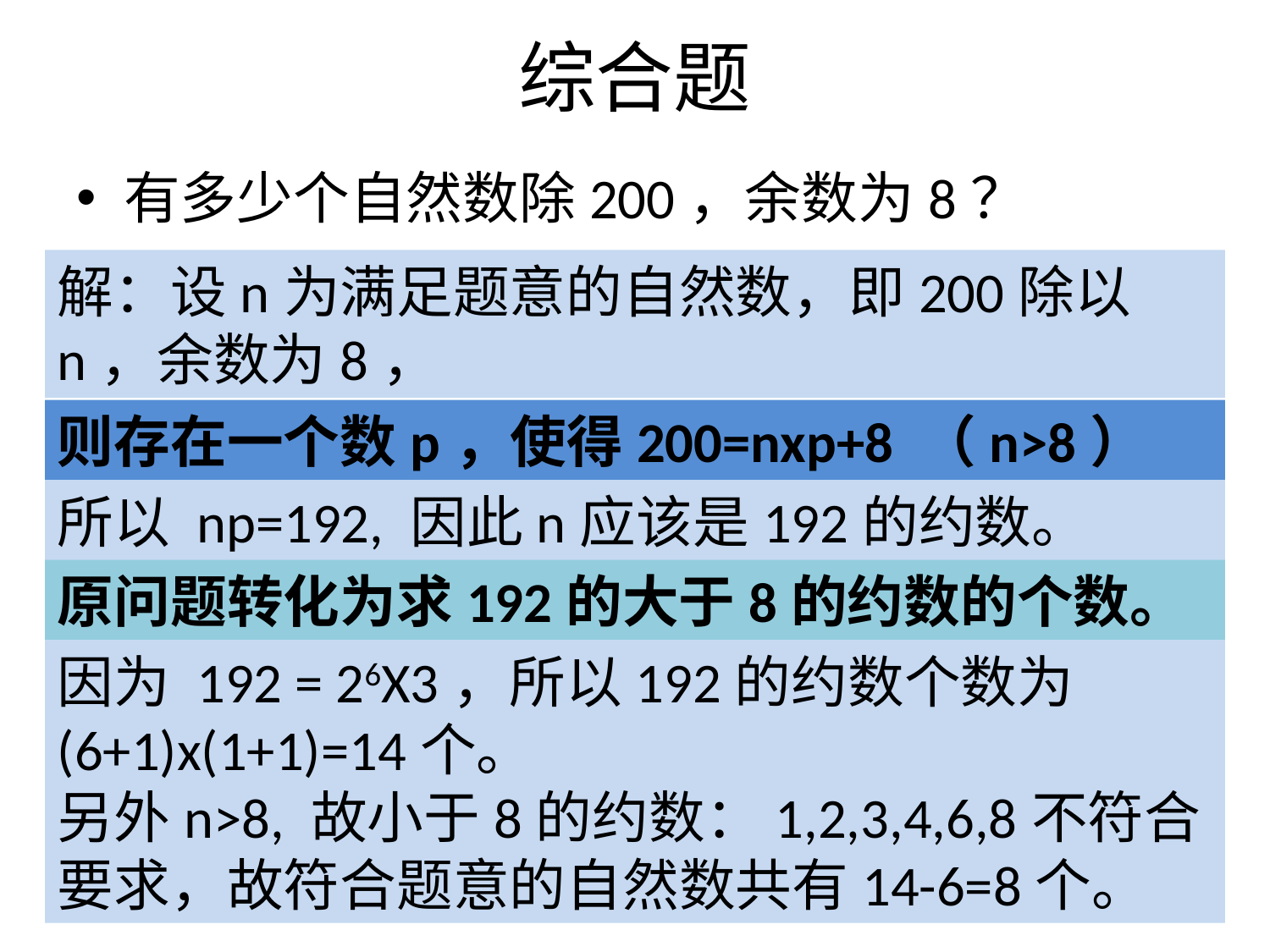

# 综合题
有多少个自然数除200，余数为8？
解：设n为满足题意的自然数，即200除以n，余数为8，
则存在一个数p，使得200=nxp+8 （n>8）
所以 np=192, 因此n应该是192的约数。
原问题转化为求192的大于8的约数的个数。
因为 192 = 26X3，所以192的约数个数为(6+1)x(1+1)=14个。
另外n>8, 故小于8的约数：1,2,3,4,6,8不符合要求，故符合题意的自然数共有14-6=8个。